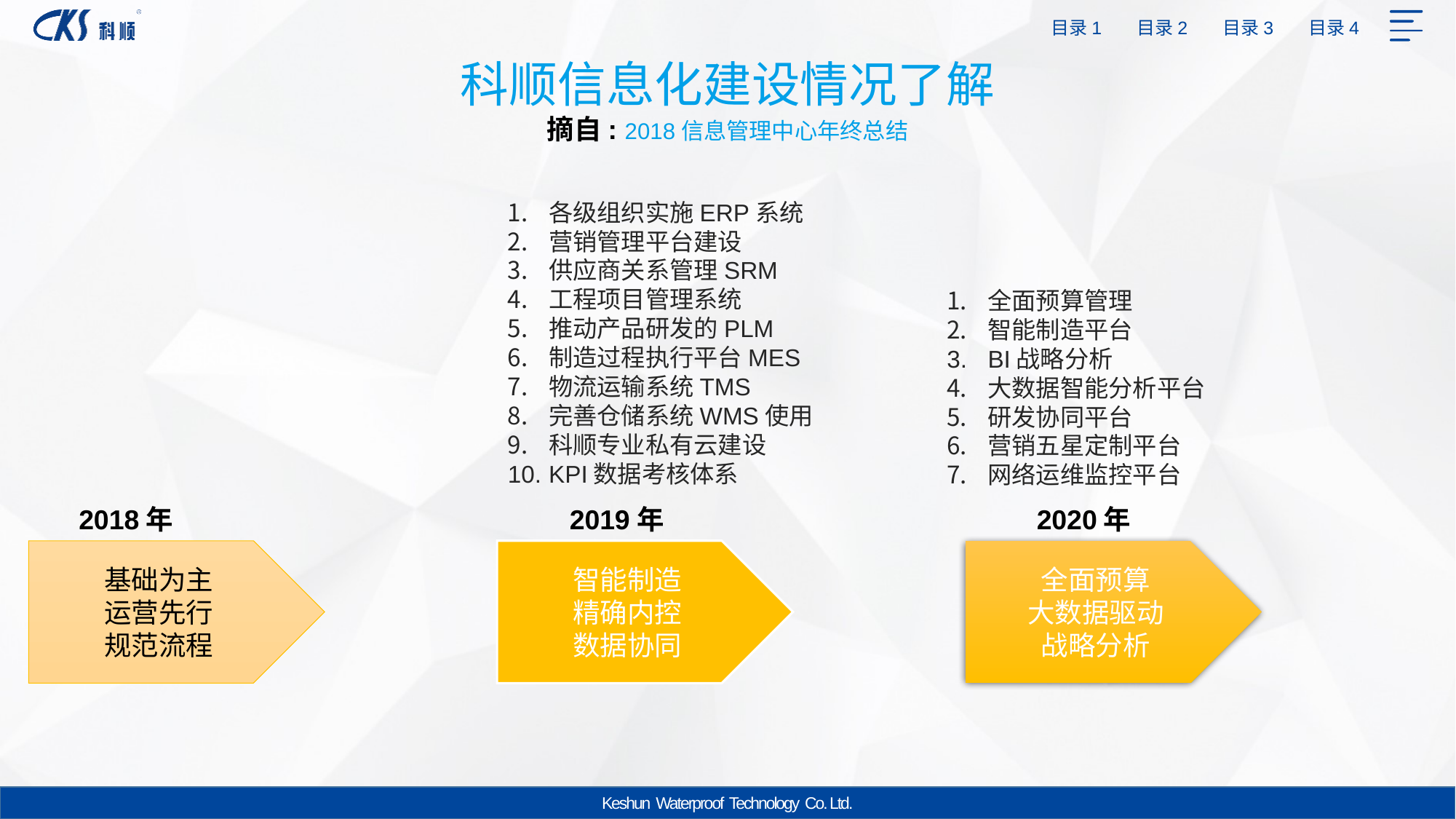

科顺信息化建设情况了解
摘自: 2018信息管理中心年终总结
各级组织实施ERP系统
营销管理平台建设
供应商关系管理SRM
工程项目管理系统
推动产品研发的PLM
制造过程执行平台MES
物流运输系统TMS
完善仓储系统WMS使用
科顺专业私有云建设
KPI数据考核体系
全面预算管理
智能制造平台
BI战略分析
大数据智能分析平台
研发协同平台
营销五星定制平台
网络运维监控平台
2018年
基础为主
运营先行
规范流程
2019年
智能制造
精确内控
数据协同
2020年
全面预算
大数据驱动
战略分析

Keshun  Waterproof  Technology  Co. Ltd.